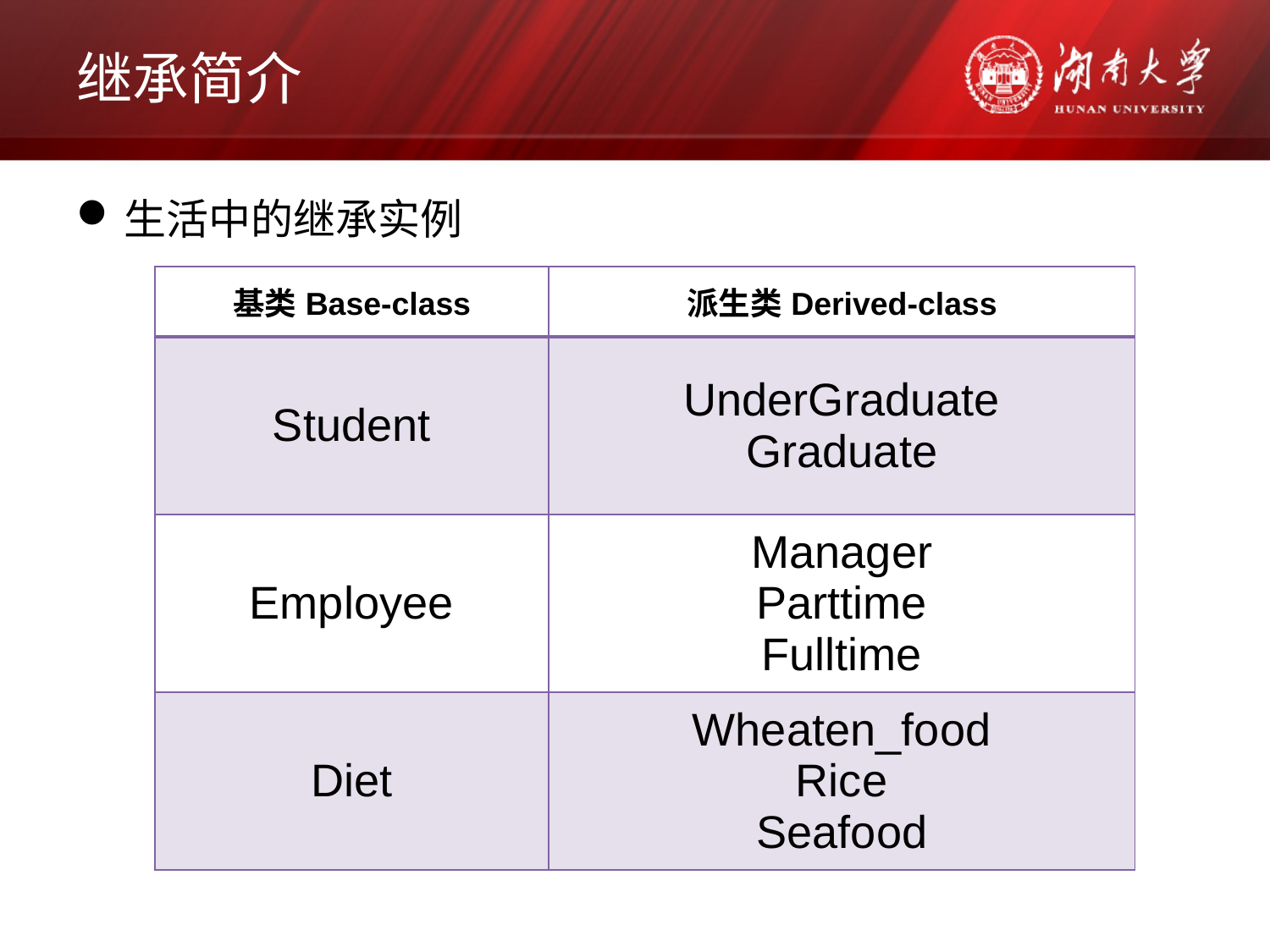

# 继承简介
生活中的继承实例

| 基类Base-class | 派生类Derived-class |
| --- | --- |
| Student | UnderGraduate Graduate |
| Employee | Manager Parttime Fulltime |
| Diet | Wheaten\_food Rice Seafood |